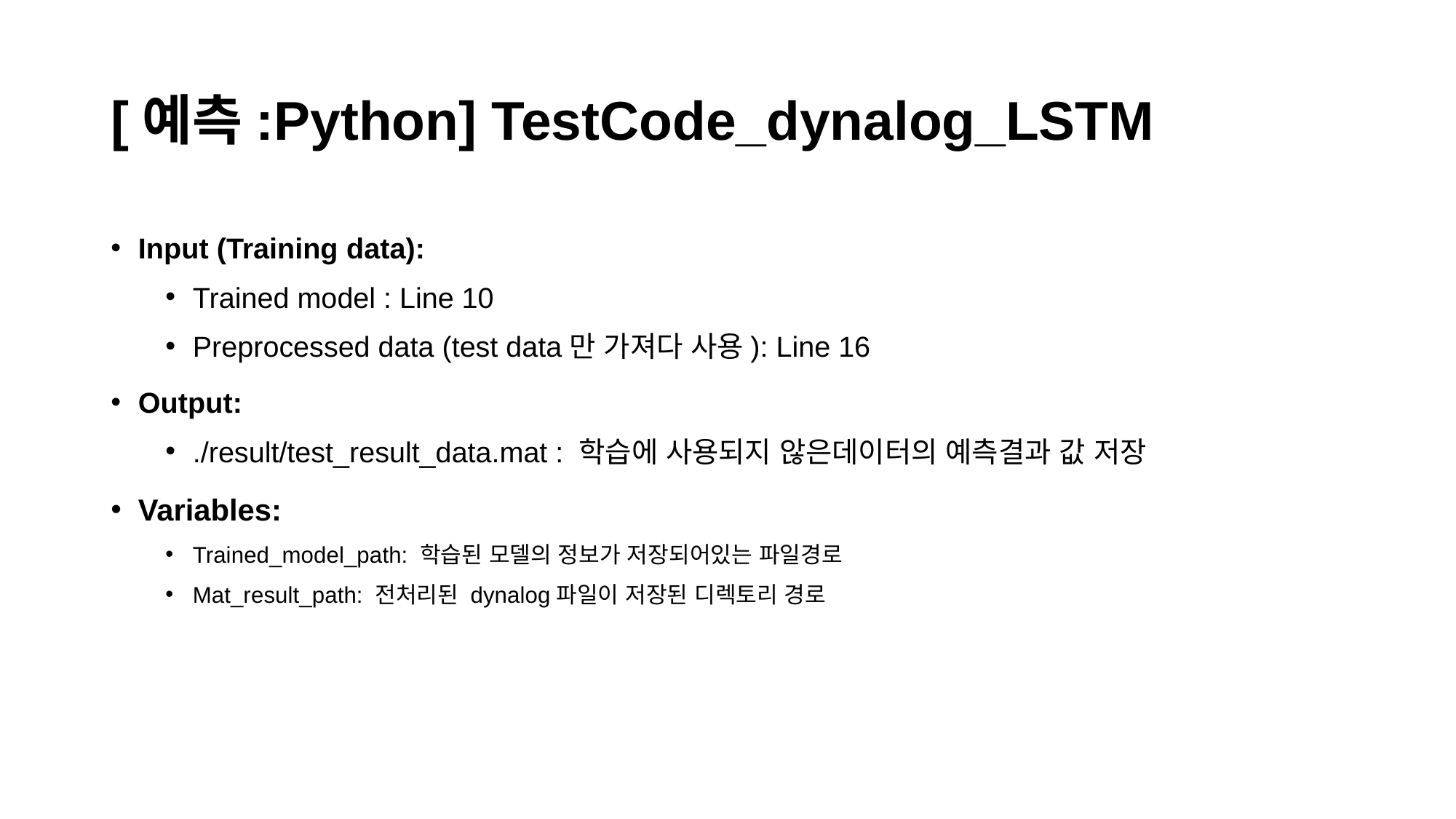

# [예측:Python] TestCode_dynalog_LSTM
Input (Training data):
Trained model : Line 10
Preprocessed data (test data만 가져다 사용): Line 16
Output:
./result/test_result_data.mat : 학습에 사용되지 않은데이터의 예측결과 값 저장
Variables:
Trained_model_path: 학습된 모델의 정보가 저장되어있는 파일경로
Mat_result_path: 전처리된 dynalog파일이 저장된 디렉토리 경로